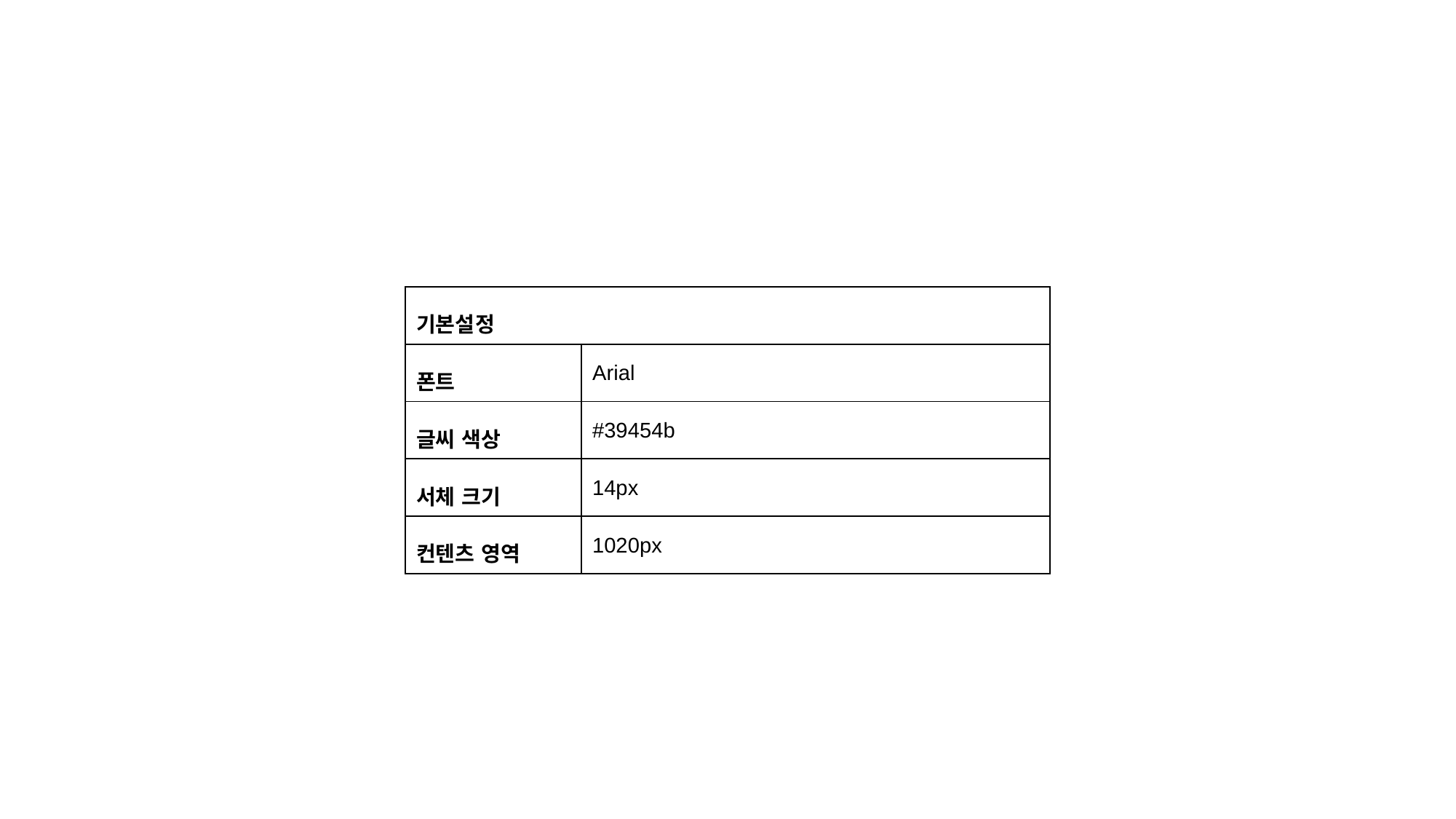

| 기본설정 |  |
| --- | --- |
| 폰트 | Arial |
| 글씨 색상 | #39454b |
| 서체 크기 | 14px |
| 컨텐츠 영역 | 1020px |